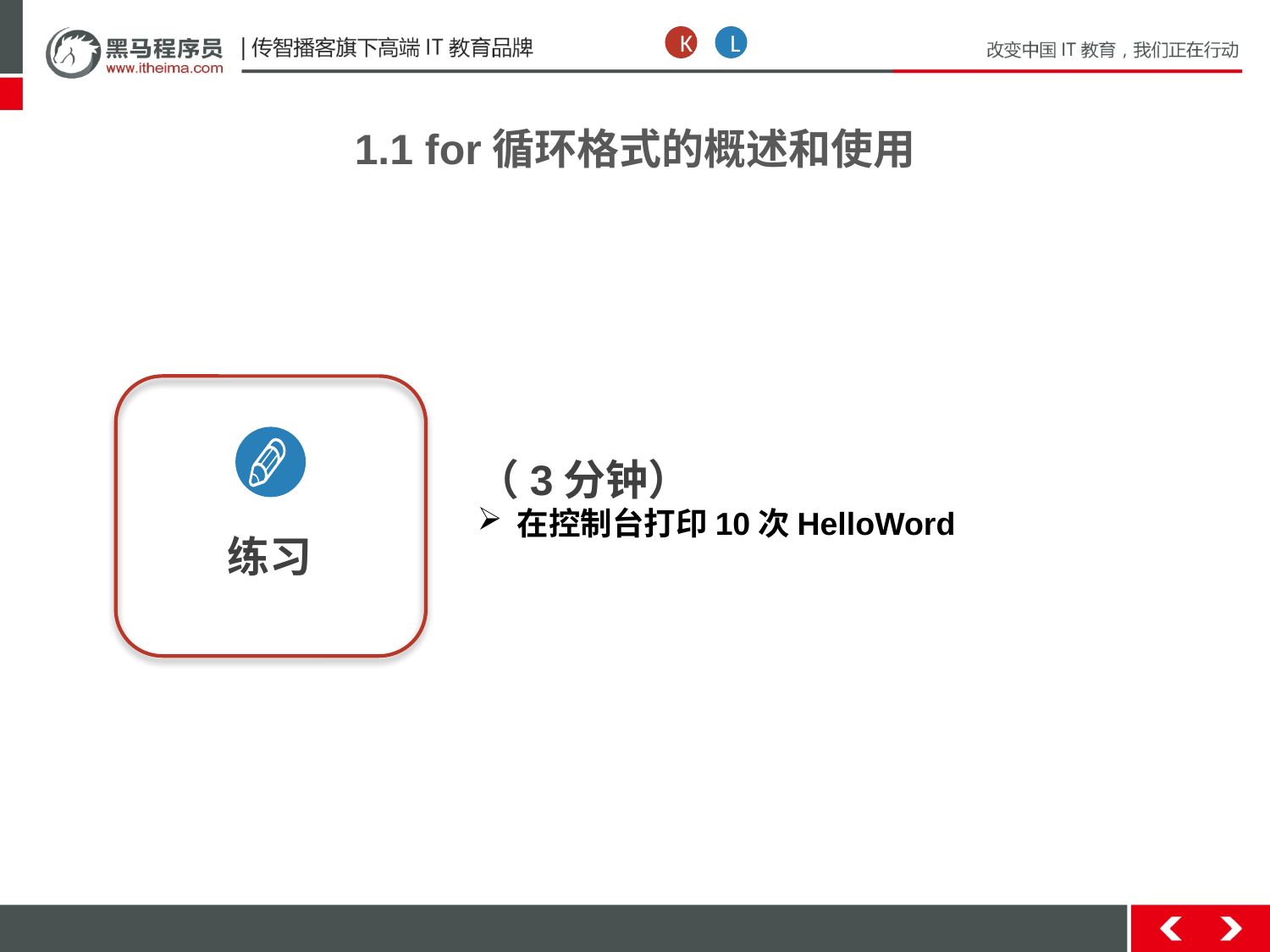

K
L
1.1 for循环格式的概述和使用

练习
（3分钟）
在控制台打印10次HelloWord